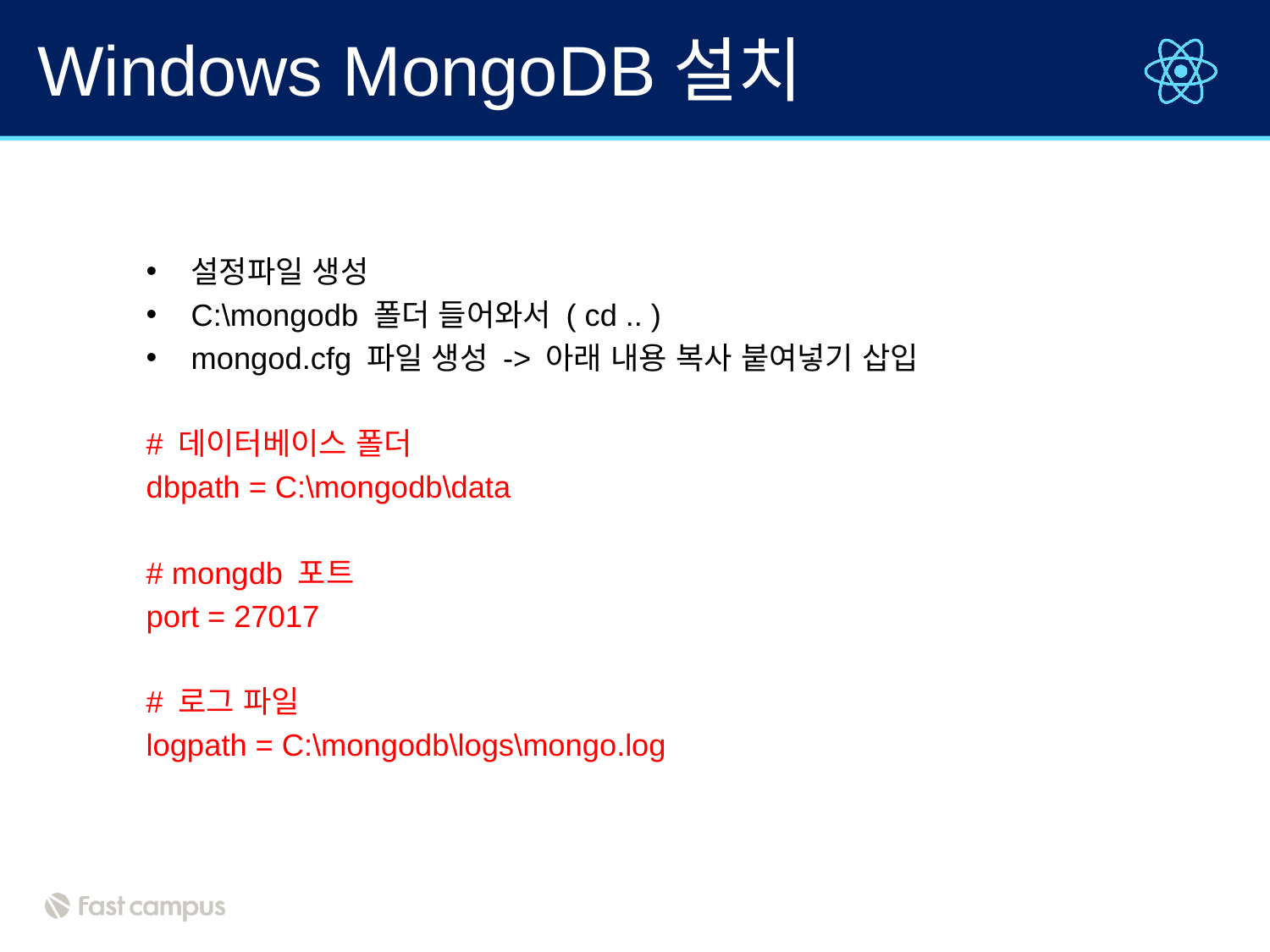

# Windows MongoDB설치
설정파일 생성
C:\mongodb 폴더 들어와서 ( cd .. )
mongod.cfg 파일 생성 -> 아래 내용 복사 붙여넣기 삽입

# 데이터베이스 폴더
dbpath = C:\mongodb\data

# mongdb 포트
port = 27017

# 로그 파일
logpath = C:\mongodb\logs\mongo.log